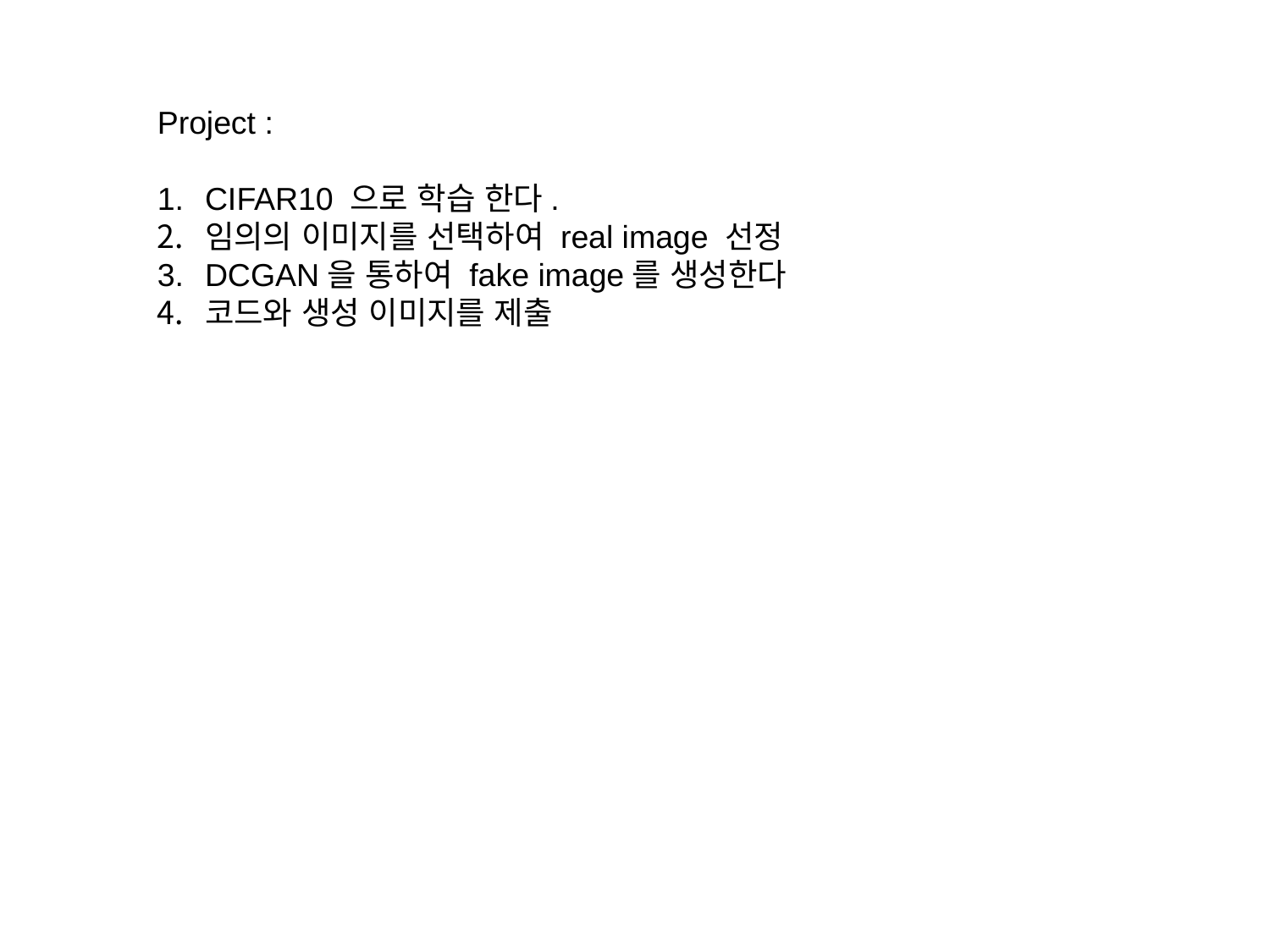

Project :

CIFAR10 으로 학습 한다.
임의의 이미지를 선택하여 real image 선정
DCGAN을 통하여 fake image를 생성한다
코드와 생성 이미지를 제출